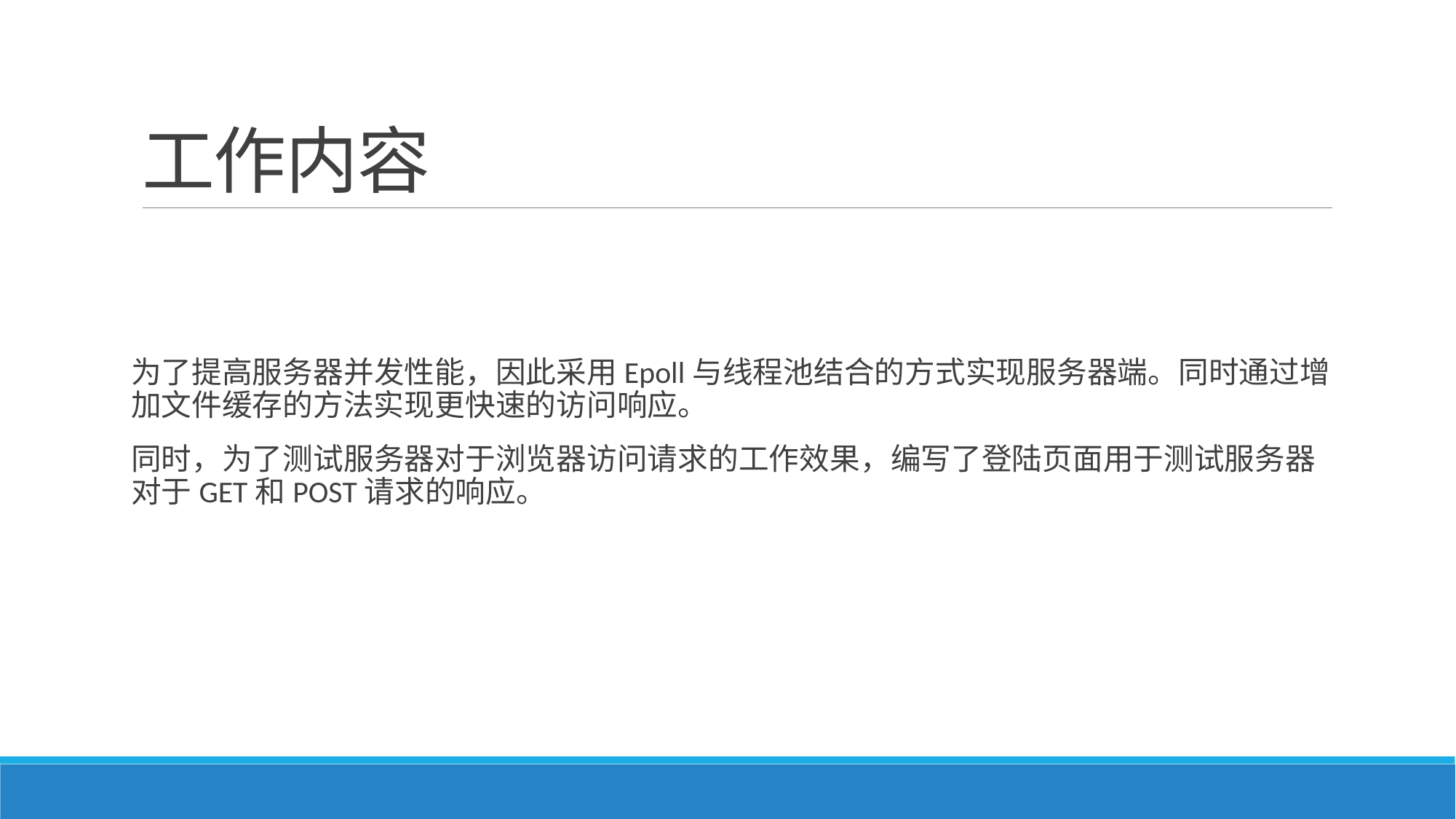

# 工作内容
为了提高服务器并发性能，因此采用Epoll与线程池结合的方式实现服务器端。同时通过增加文件缓存的方法实现更快速的访问响应。
同时，为了测试服务器对于浏览器访问请求的工作效果，编写了登陆页面用于测试服务器对于GET和POST请求的响应。